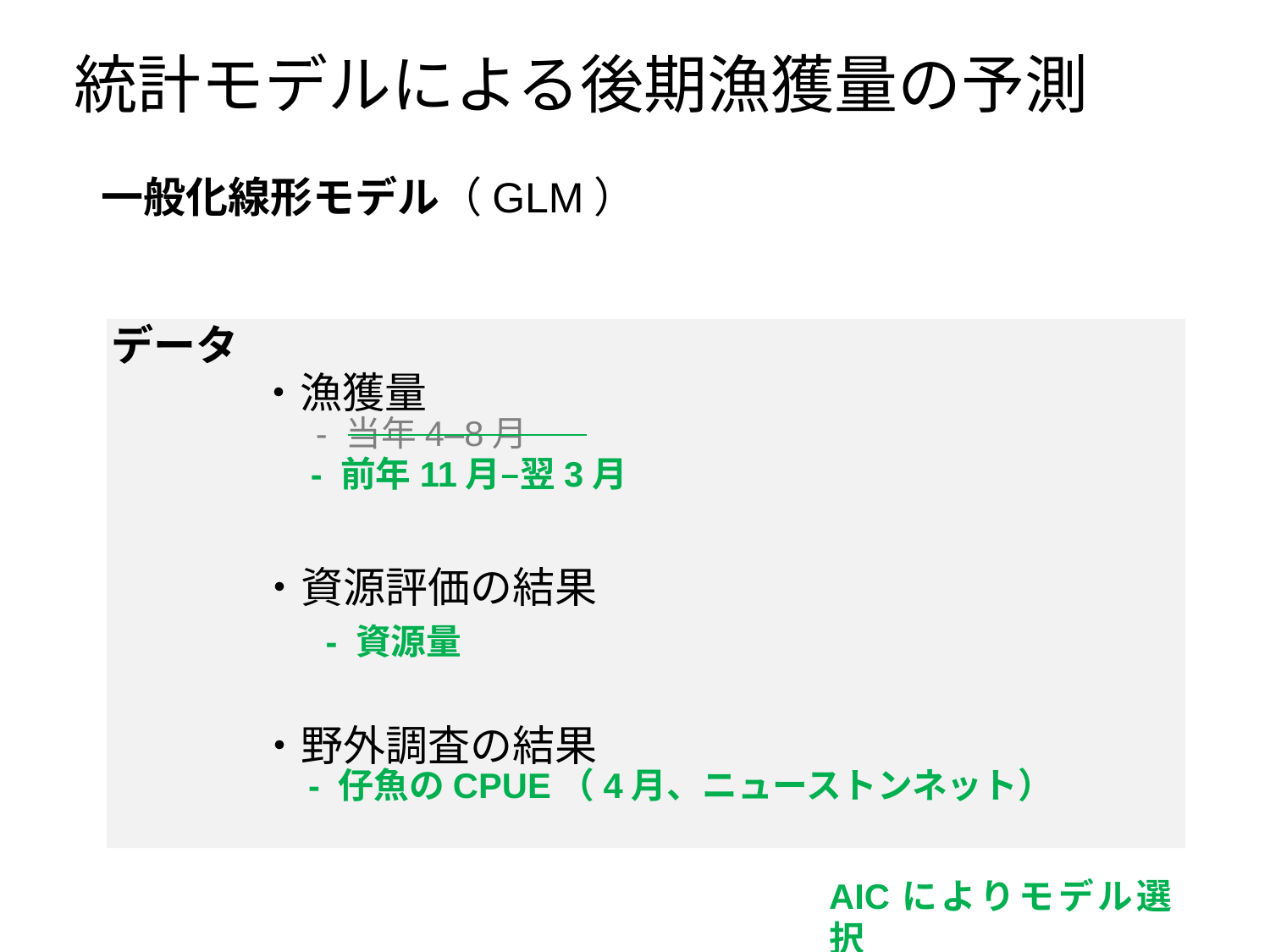

# 統計モデルによる後期漁獲量の予測
一般化線形モデル（GLM）
データ

・漁獲量
- 当年4–8月
- 前年11月–翌3月
・資源評価の結果
- 資源量
・野外調査の結果
- 仔魚のCPUE（4月、ニューストンネット）
AICによりモデル選択